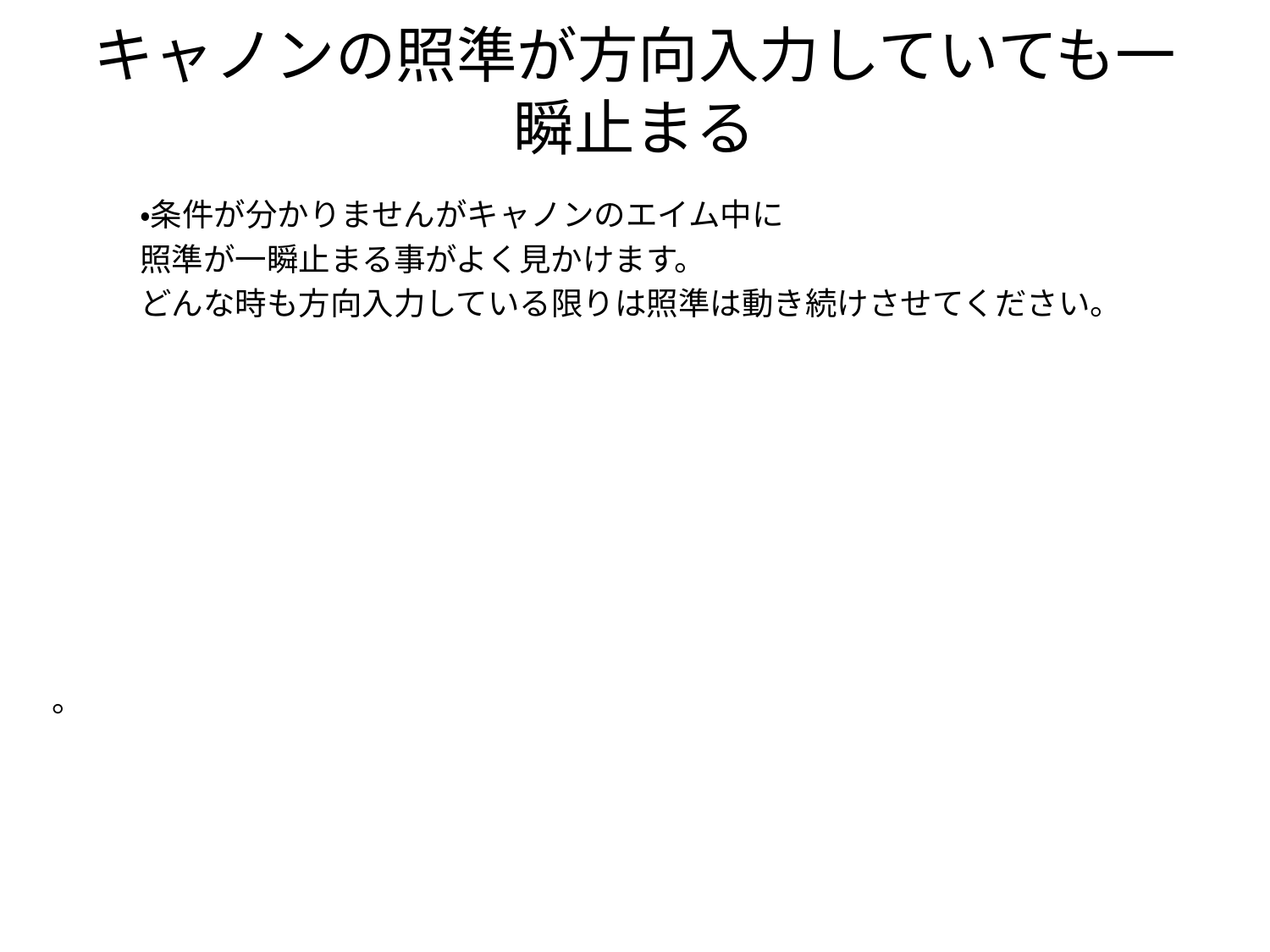

# キャノンの照準が方向入力していても一瞬止まる
・条件が分かりませんがキャノンのエイム中に
照準が一瞬止まる事がよく見かけます。
どんな時も方向入力している限りは照準は動き続けさせてください。
。